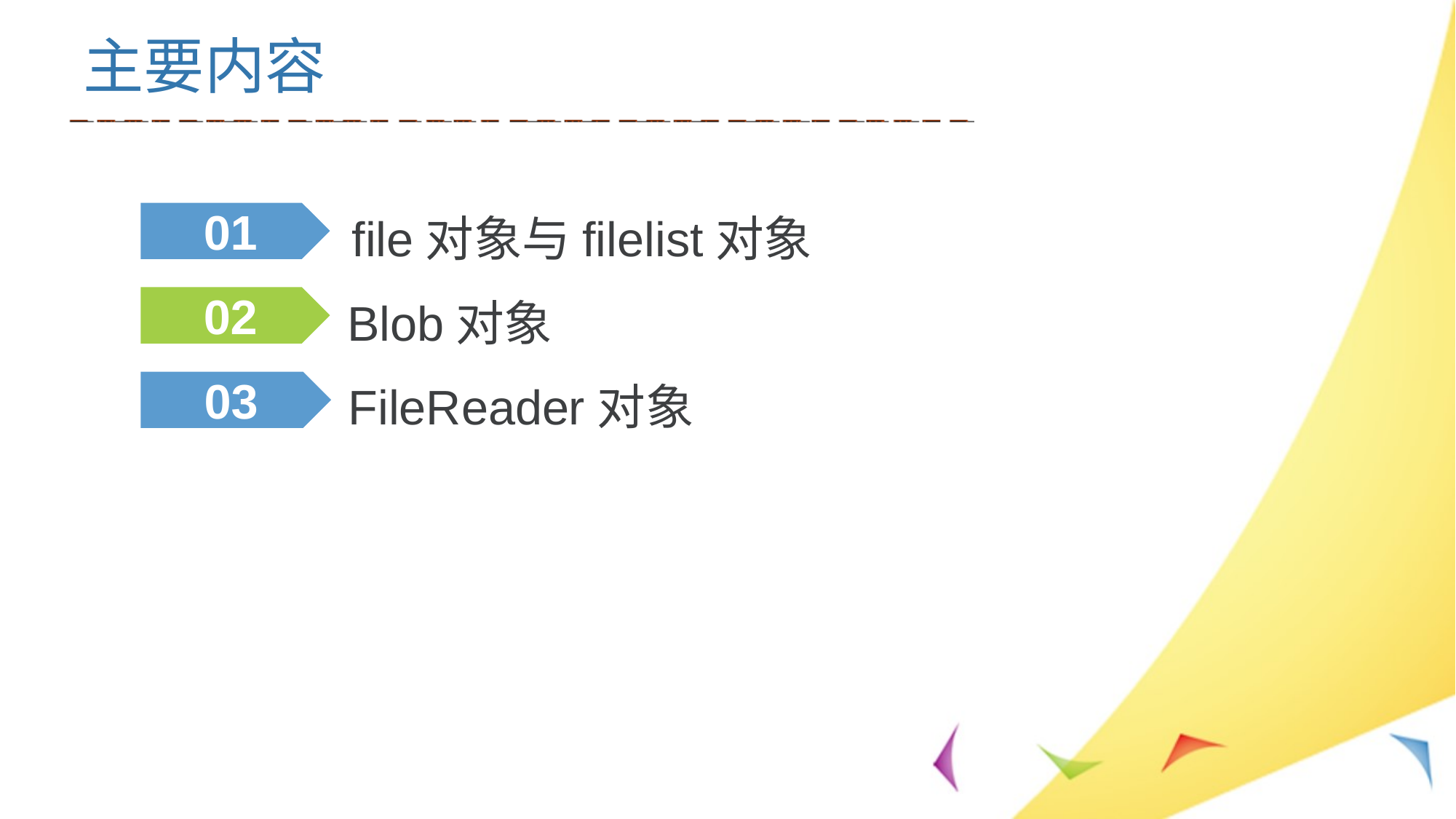

主要内容
01
file对象与filelist对象
Blob对象
02
FileReader对象
03